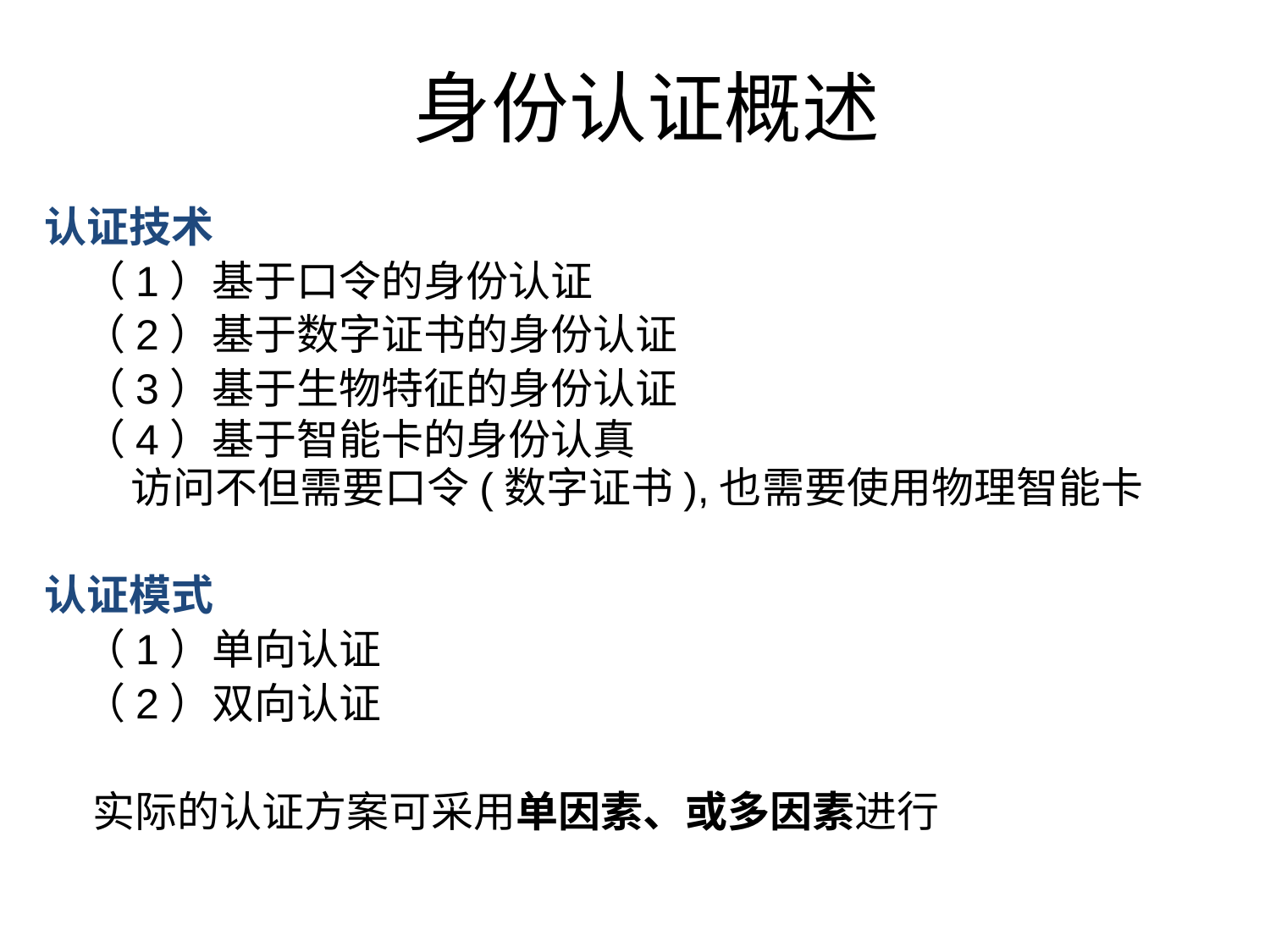

# 身份认证概述
认证技术
   （1）基于口令的身份认证
   （2）基于数字证书的身份认证
   （3）基于生物特征的身份认证
   （4）基于智能卡的身份认真
        访问不但需要口令(数字证书),也需要使用物理智能卡

认证模式
   （1）单向认证
   （2）双向认证

    实际的认证方案可采用单因素、或多因素进行